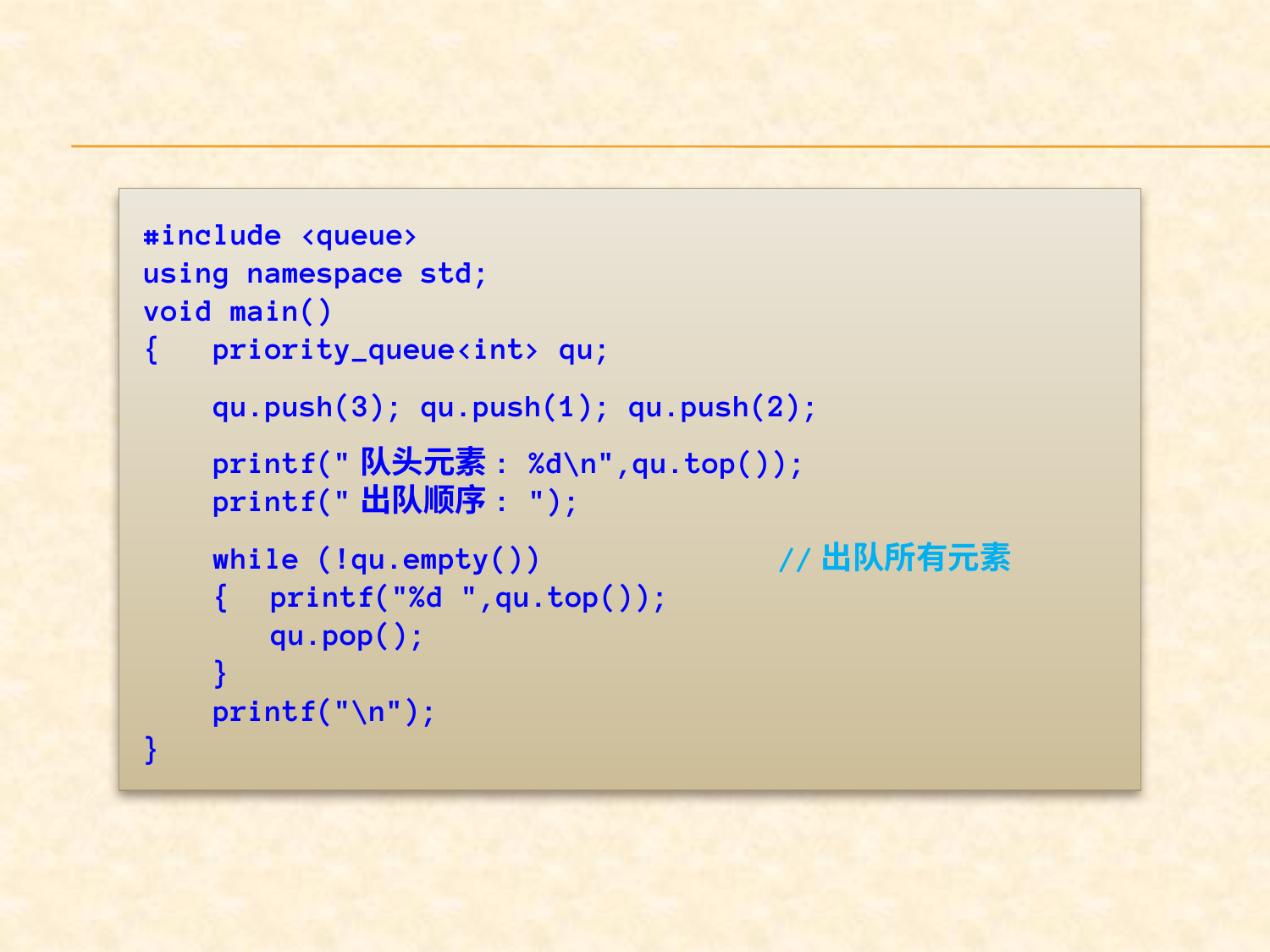

#include <queue>
using namespace std;
void main()
{   priority_queue<int> qu;
    qu.push(3); qu.push(1); qu.push(2);
    printf("队头元素: %d\n",qu.top());
    printf("出队顺序: ");
    while (!qu.empty())		//出队所有元素
    {	printf("%d ",qu.top());
	qu.pop();
    }
    printf("\n");
}